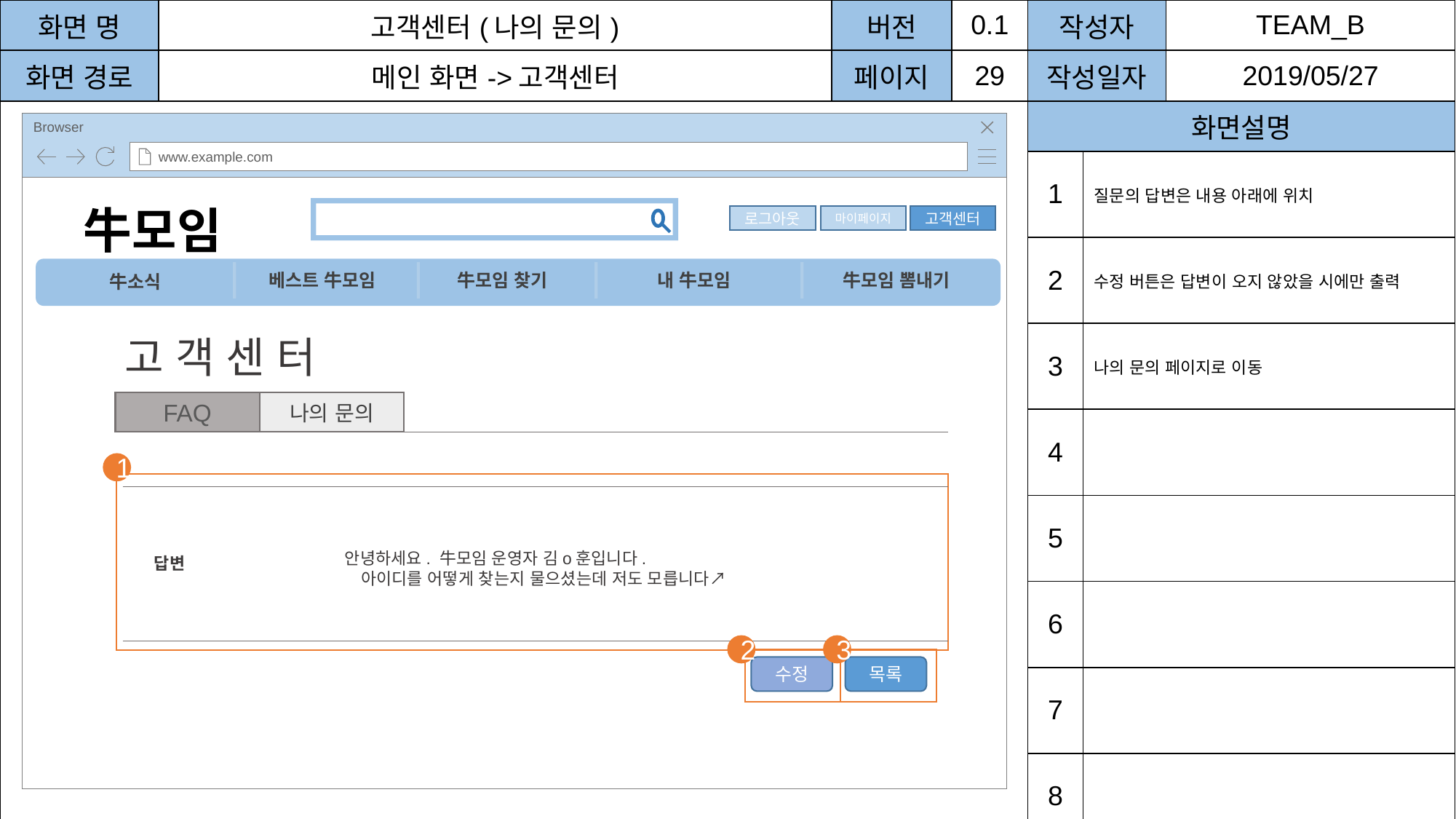

| 화면 명 | 고객센터(나의 문의) | 버전 | 0.1 | 작성자 |  | TEAM\_B |
| --- | --- | --- | --- | --- | --- | --- |
| 화면 경로 | 메인 화면->고객센터 | 페이지 | 29 | 작성일자 |  | 2019/05/27 |
|  |  |  |  | 화면설명 |  |  |
|  |  |  |  | 1 | 질문의 답변은 내용 아래에 위치 |  |
|  |  |  |  | 2 | 수정 버튼은 답변이 오지 않았을 시에만 출력 |  |
|  |  |  |  | 3 | 나의 문의 페이지로 이동 |  |
|  |  |  |  | 4 |  |  |
|  |  |  |  | 5 |  |  |
|  |  |  |  | 6 |  |  |
|  |  |  |  | 7 |  |  |
|  |  |  |  | 8 |  |  |
Browser

www.example.com

牛모임

마이페이지
로그아웃
로그인
회원가입
고객센터

베스트 牛모임
牛모임 찾기
내 牛모임
牛모임 뽐내기
牛소식
고 객 센 터
FAQ
나의 문의
1

      답변

                       안녕하세요. 牛모임 운영자 김o훈입니다.
                      아이디를 어떻게 찾는지 물으셨는데 저도 모릅니다↗

2
3

수정
목록